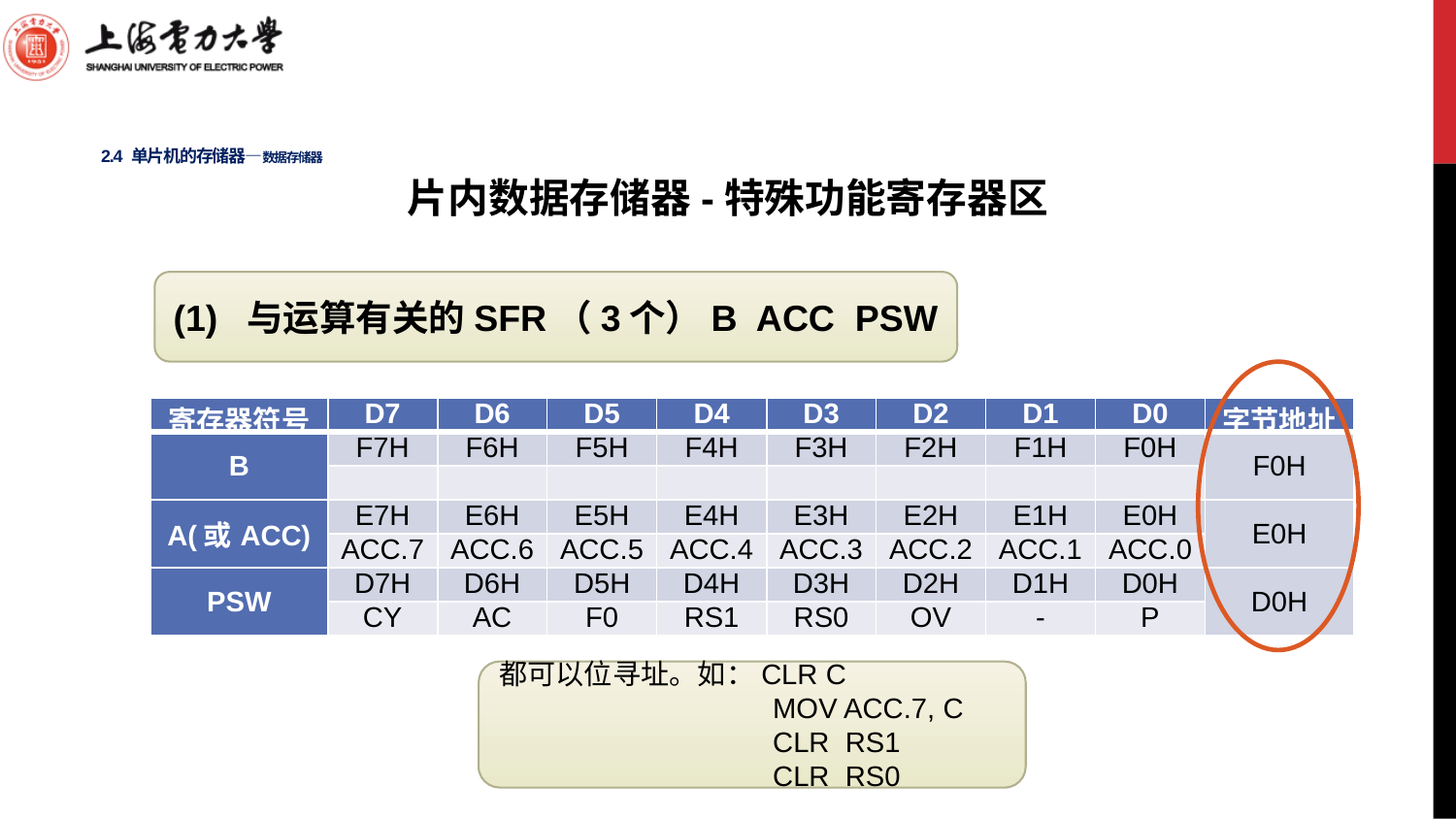

# 2.4  单片机的存储器—数据存储器
片内数据存储器-特殊功能寄存器区
(1)  与运算有关的SFR（3个）B  ACC  PSW

| 寄存器符号 | D7 | D6 | D5 | D4 | D3 | D2 | D1 | D0 | 字节地址 |
| --- | --- | --- | --- | --- | --- | --- | --- | --- | --- |
| B | F7H | F6H | F5H | F4H | F3H | F2H | F1H | F0H | F0H |
|  |  |  |  |  |  |  |  |  |  |
| A(或ACC) | E7H | E6H | E5H | E4H | E3H | E2H | E1H | E0H | E0H |
|  | ACC.7 | ACC.6 | ACC.5 | ACC.4 | ACC.3 | ACC.2 | ACC.1 | ACC.0 |  |
| PSW | D7H | D6H | D5H | D4H | D3H | D2H | D1H | D0H | D0H |
|  | CY | AC | F0 | RS1 | RS0 | OV | - | P |  |
都可以位寻址。如：CLR C
	                MOV ACC.7, C
	                CLR  RS1
	                CLR  RS0